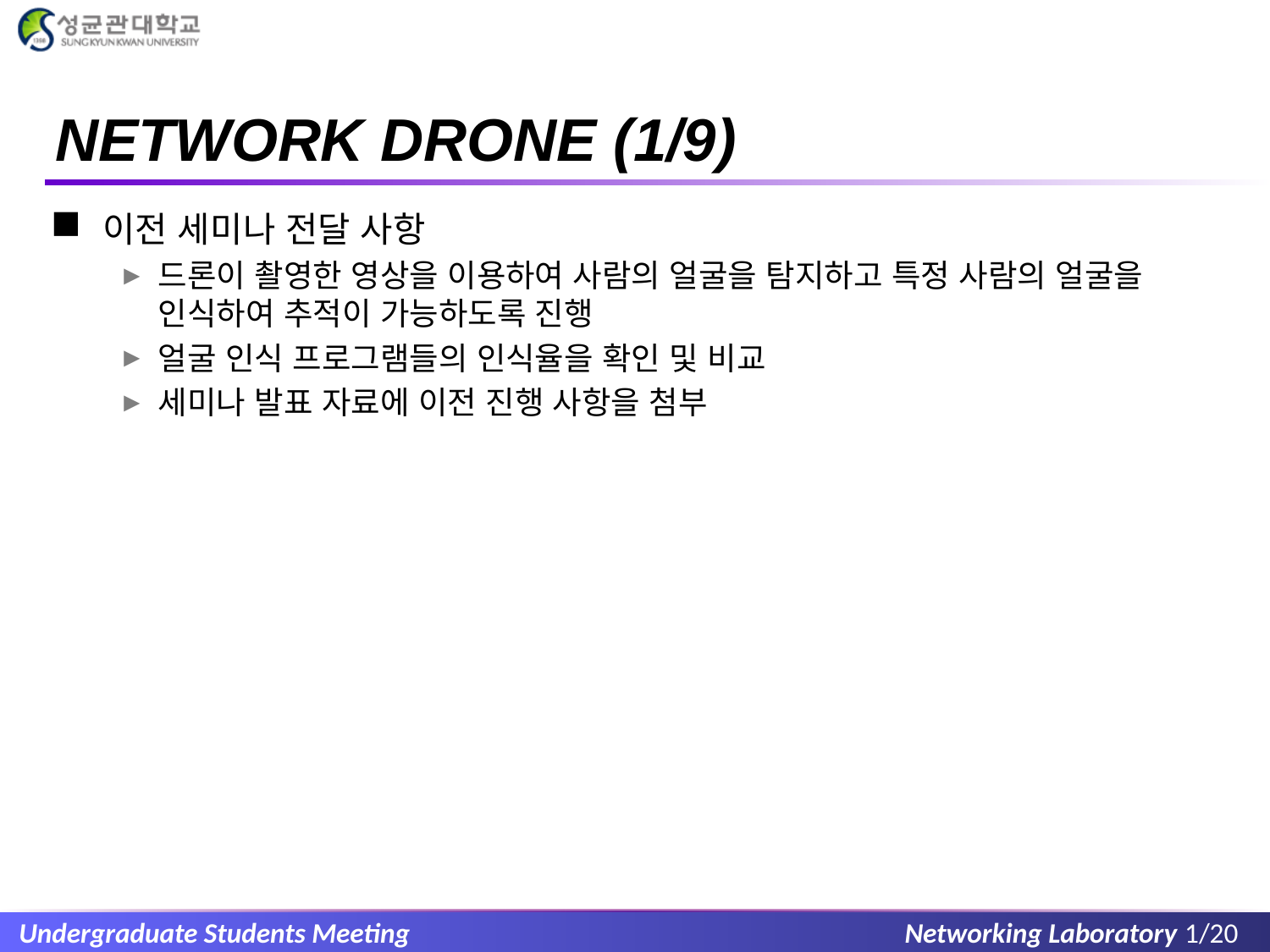

# NETWORK DRONE (1/9)
이전 세미나 전달 사항
드론이 촬영한 영상을 이용하여 사람의 얼굴을 탐지하고 특정 사람의 얼굴을 인식하여 추적이 가능하도록 진행
얼굴 인식 프로그램들의 인식율을 확인 및 비교
세미나 발표 자료에 이전 진행 사항을 첨부